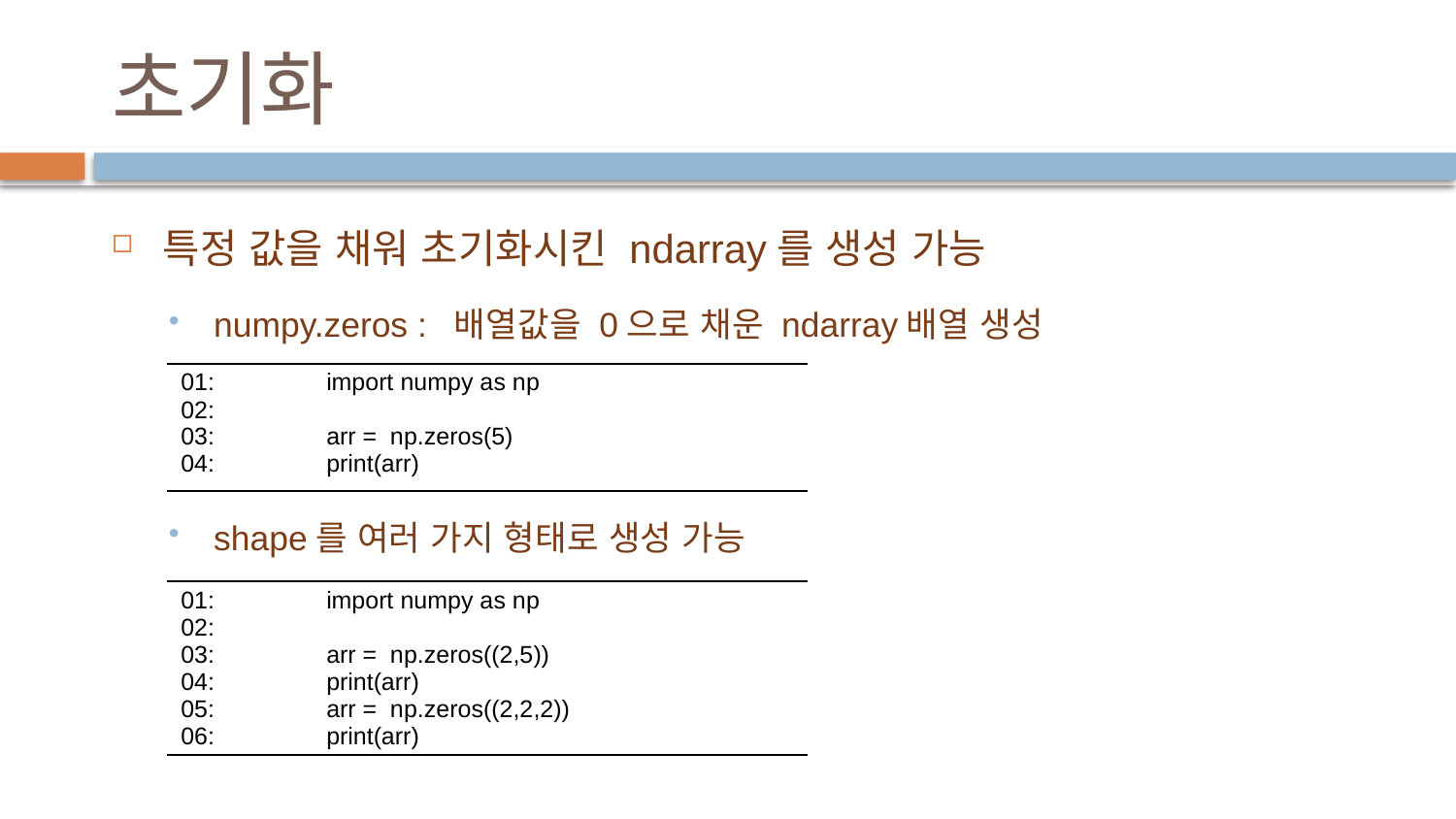

# 초기화
특정 값을 채워 초기화시킨 ndarray를 생성 가능
numpy.zeros :  배열값을 0으로 채운 ndarray배열 생성

shape를 여러 가지 형태로 생성 가능

| 01: import numpy as np 02: 03: arr = np.zeros(5) 04: print(arr) |
| --- |
| 01: import numpy as np 02: 03: arr = np.zeros((2,5)) 04: print(arr) 05: arr = np.zeros((2,2,2)) 06: print(arr) |
| --- |